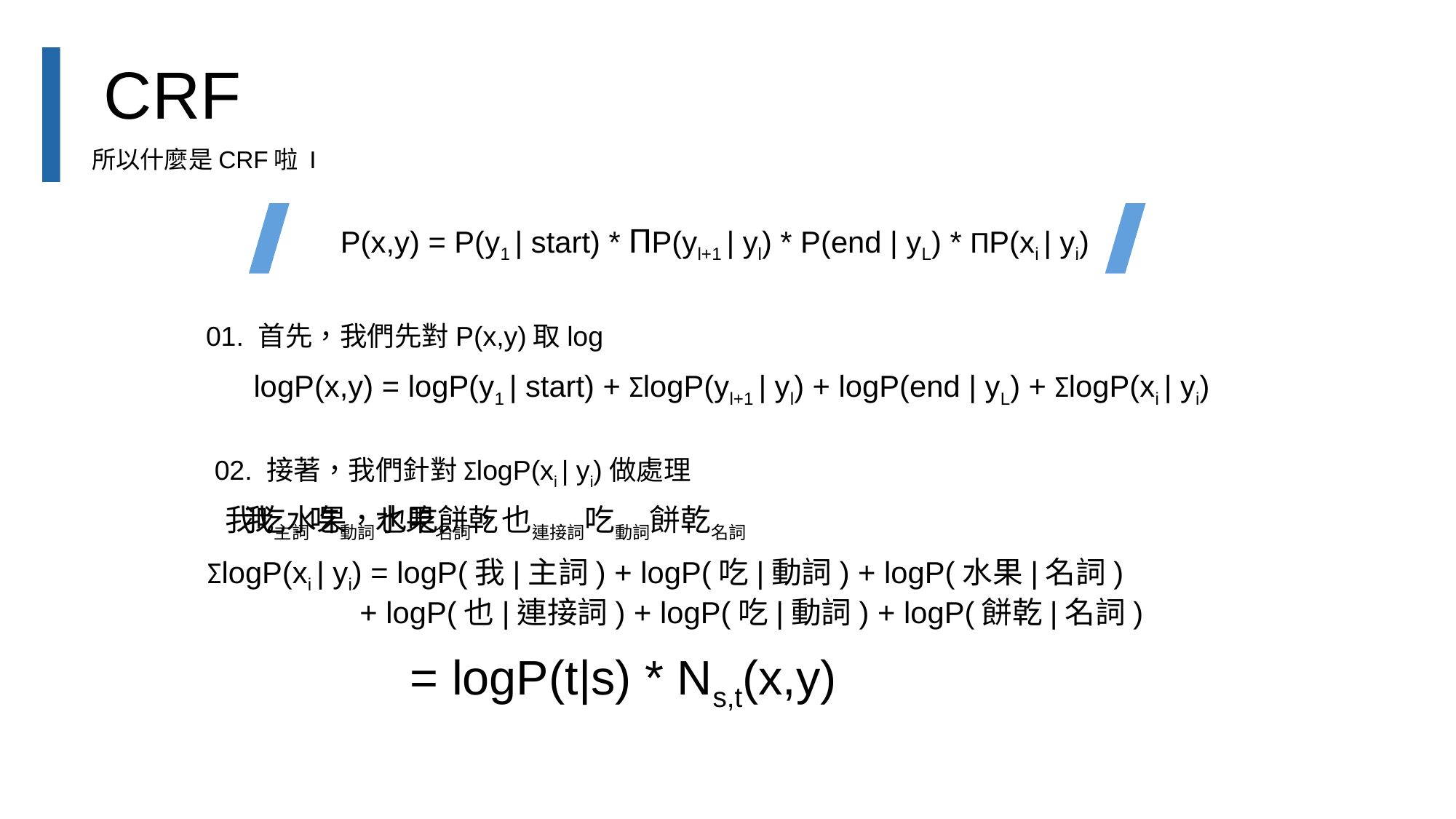

CRF
所以什麼是CRF啦 I

P(x,y) = P(y1 | start) * ΠP(yl+1 | yl) * P(end | yL) * ΠP(xi | yi)
01. 首先，我們先對P(x,y)取log
logP(x,y) = logP(y1 | start) + ΣlogP(yl+1 | yl) + logP(end | yL) + ΣlogP(xi | yi)
02. 接著，我們針對ΣlogP(xi | yi)做處理
我吃水果，也吃餅乾
我主詞吃動詞水果名詞，也連接詞吃動詞餅乾名詞
ΣlogP(xi | yi) = logP(我|主詞) + logP(吃|動詞) + logP(水果|名詞)
+ logP(也|連接詞) + logP(吃|動詞) + logP(餅乾|名詞)
= logP(t|s) * Ns,t(x,y)